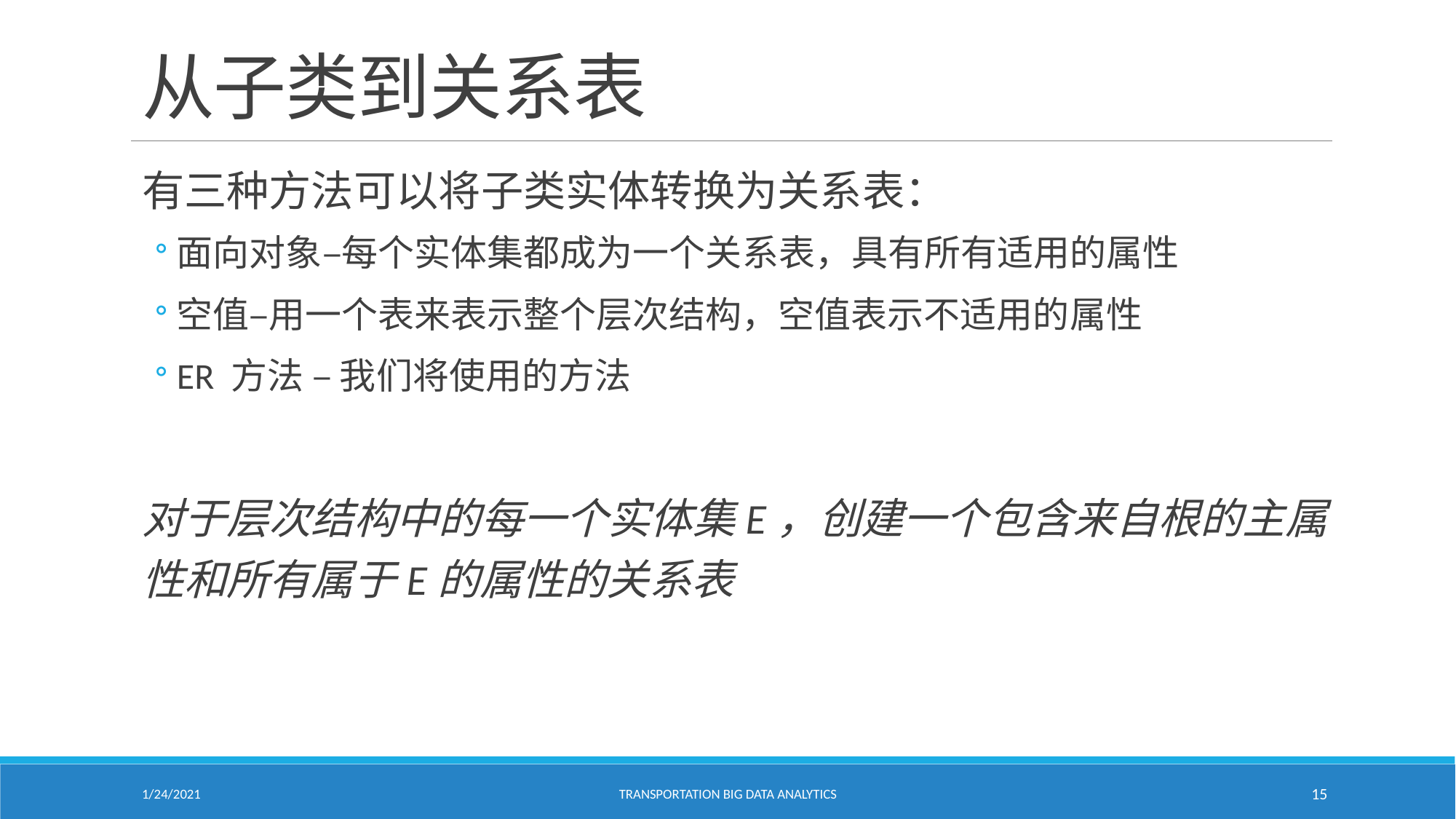

# 从子类到关系表
有三种方法可以将子类实体转换为关系表：
面向对象–每个实体集都成为一个关系表，具有所有适用的属性
空值–用一个表来表示整个层次结构，空值表示不适用的属性
ER 方法 – 我们将使用的方法

对于层次结构中的每一个实体集E，创建一个包含来自根的主属性和所有属于E的属性的关系表
1/24/2021
Transportation Big Data Analytics
15